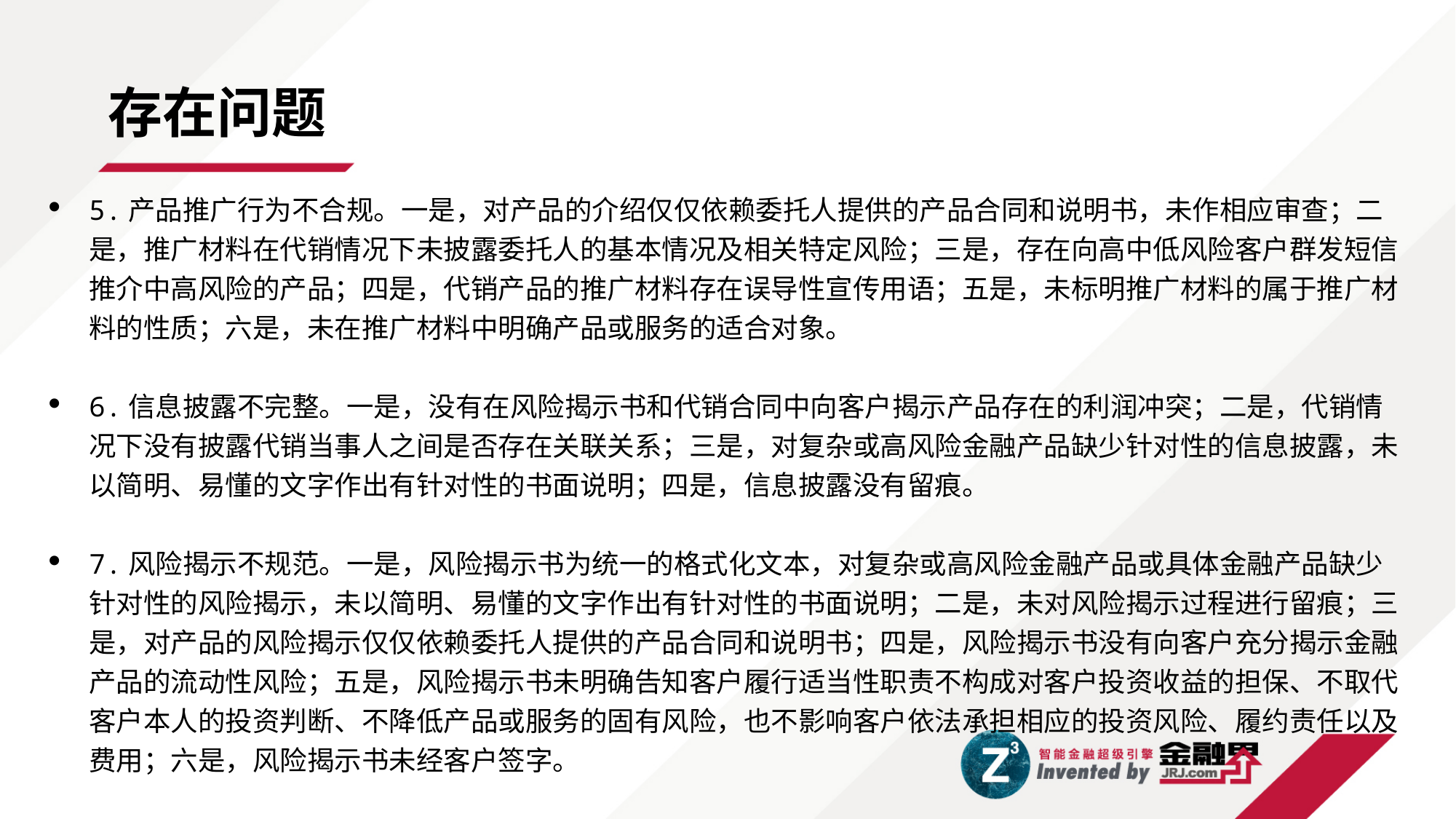

存在问题
5.产品推广行为不合规。一是，对产品的介绍仅仅依赖委托人提供的产品合同和说明书，未作相应审查；二是，推广材料在代销情况下未披露委托人的基本情况及相关特定风险；三是，存在向高中低风险客户群发短信推介中高风险的产品；四是，代销产品的推广材料存在误导性宣传用语；五是，未标明推广材料的属于推广材料的性质；六是，未在推广材料中明确产品或服务的适合对象。

6.信息披露不完整。一是，没有在风险揭示书和代销合同中向客户揭示产品存在的利润冲突；二是，代销情况下没有披露代销当事人之间是否存在关联关系；三是，对复杂或高风险金融产品缺少针对性的信息披露，未以简明、易懂的文字作出有针对性的书面说明；四是，信息披露没有留痕。

7.风险揭示不规范。一是，风险揭示书为统一的格式化文本，对复杂或高风险金融产品或具体金融产品缺少针对性的风险揭示，未以简明、易懂的文字作出有针对性的书面说明；二是，未对风险揭示过程进行留痕；三是，对产品的风险揭示仅仅依赖委托人提供的产品合同和说明书；四是，风险揭示书没有向客户充分揭示金融产品的流动性风险；五是，风险揭示书未明确告知客户履行适当性职责不构成对客户投资收益的担保、不取代客户本人的投资判断、不降低产品或服务的固有风险，也不影响客户依法承担相应的投资风险、履约责任以及费用；六是，风险揭示书未经客户签字。